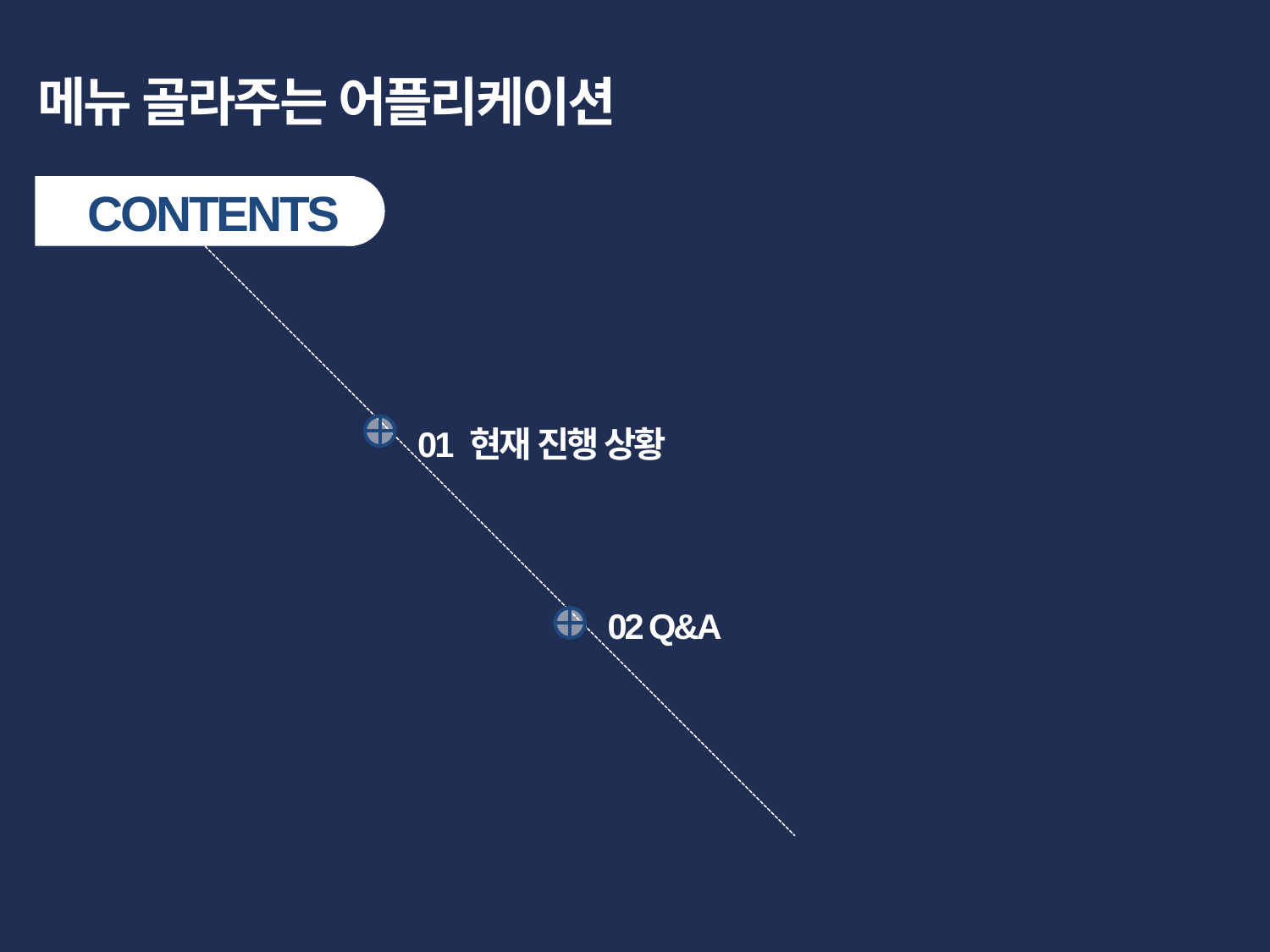

메뉴 골라주는 어플리케이션

CONTENTS

01 현재 진행 상황
02 Q&A